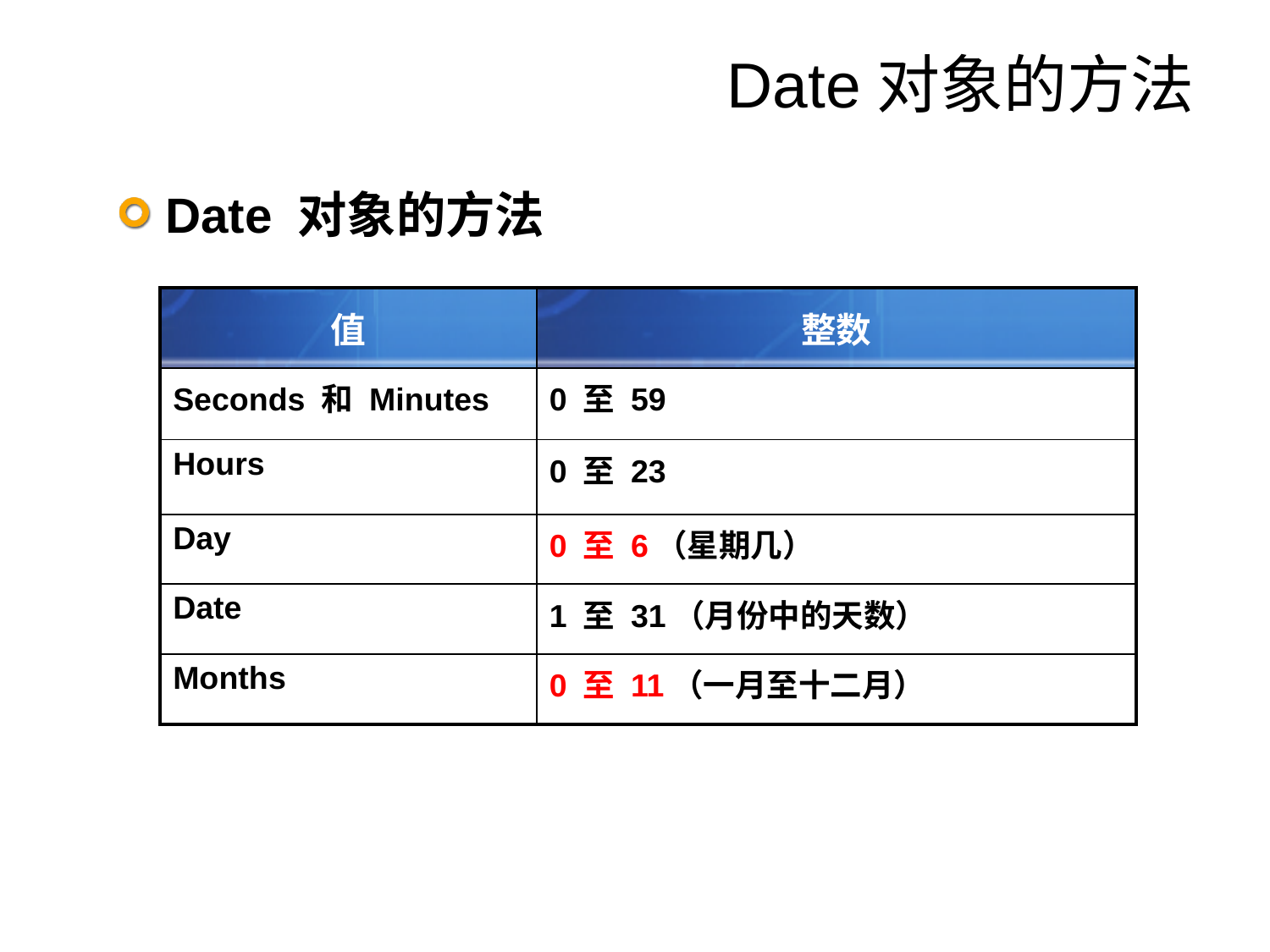

# Date对象的方法
Date 对象的方法
| 值 | 整数 |
| --- | --- |
| Seconds 和 Minutes | 0 至 59 |
| Hours | 0 至 23 |
| Day | 0 至 6（星期几） |
| Date | 1 至 31（月份中的天数） |
| Months | 0 至 11（一月至十二月） |